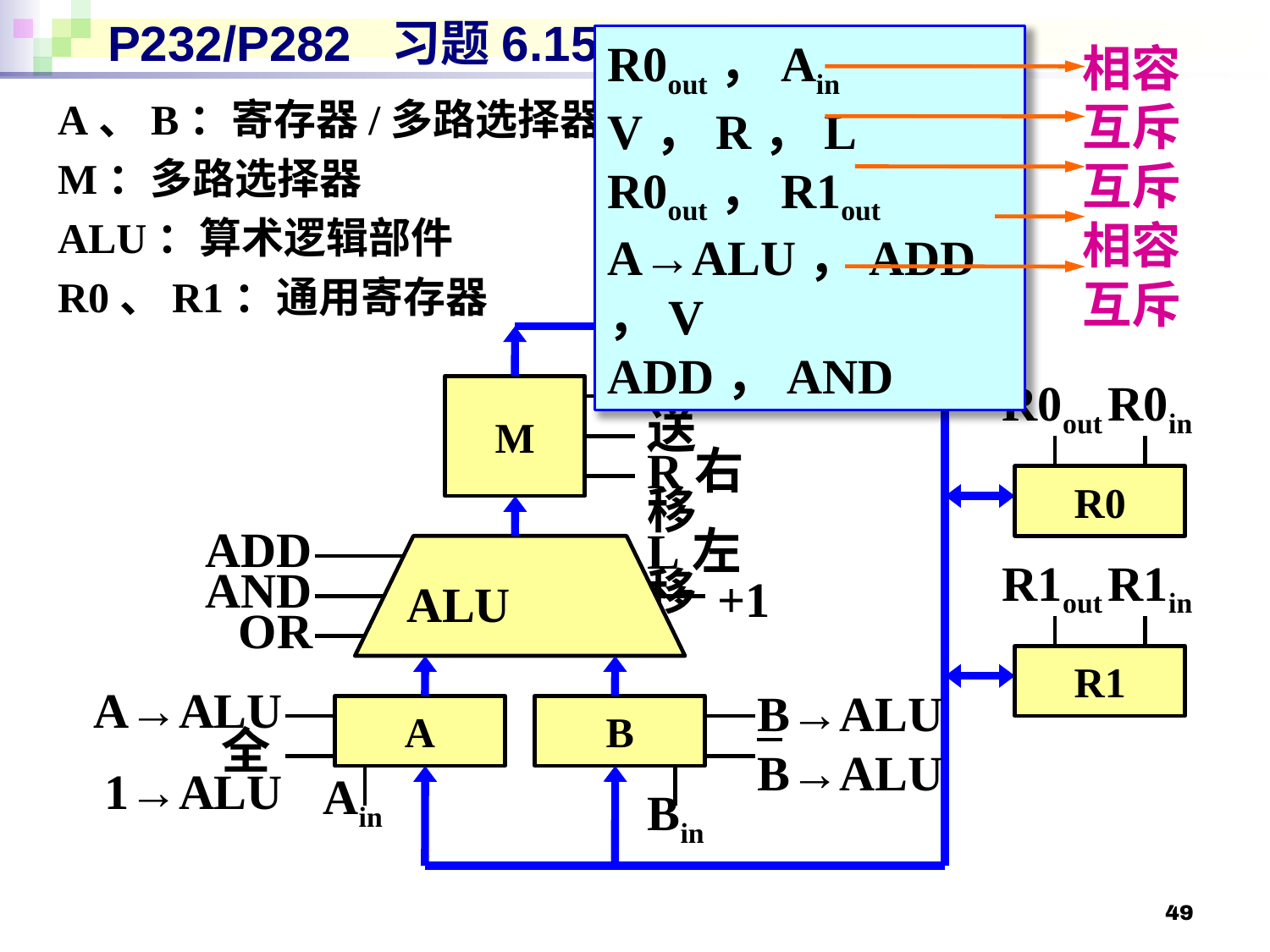

# P232/P282  习题6.15
R0out，Ain
V，R，L
R0out，R1out
A→ALU，ADD，V
ADD，AND
相容
互斥
互斥
相容
互斥
A、B：寄存器/多路选择器
M：多路选择器
ALU：算术逻辑部件
R0、R1：通用寄存器
V直送
R右移
L左移
M
R0out
R0in
R0
ADD
AND
OR
ALU
+1
R1out
R1in
R1
B→ALU
B→ALU
A→ALU
全1→ALU
A
B
Ain
Bin
49